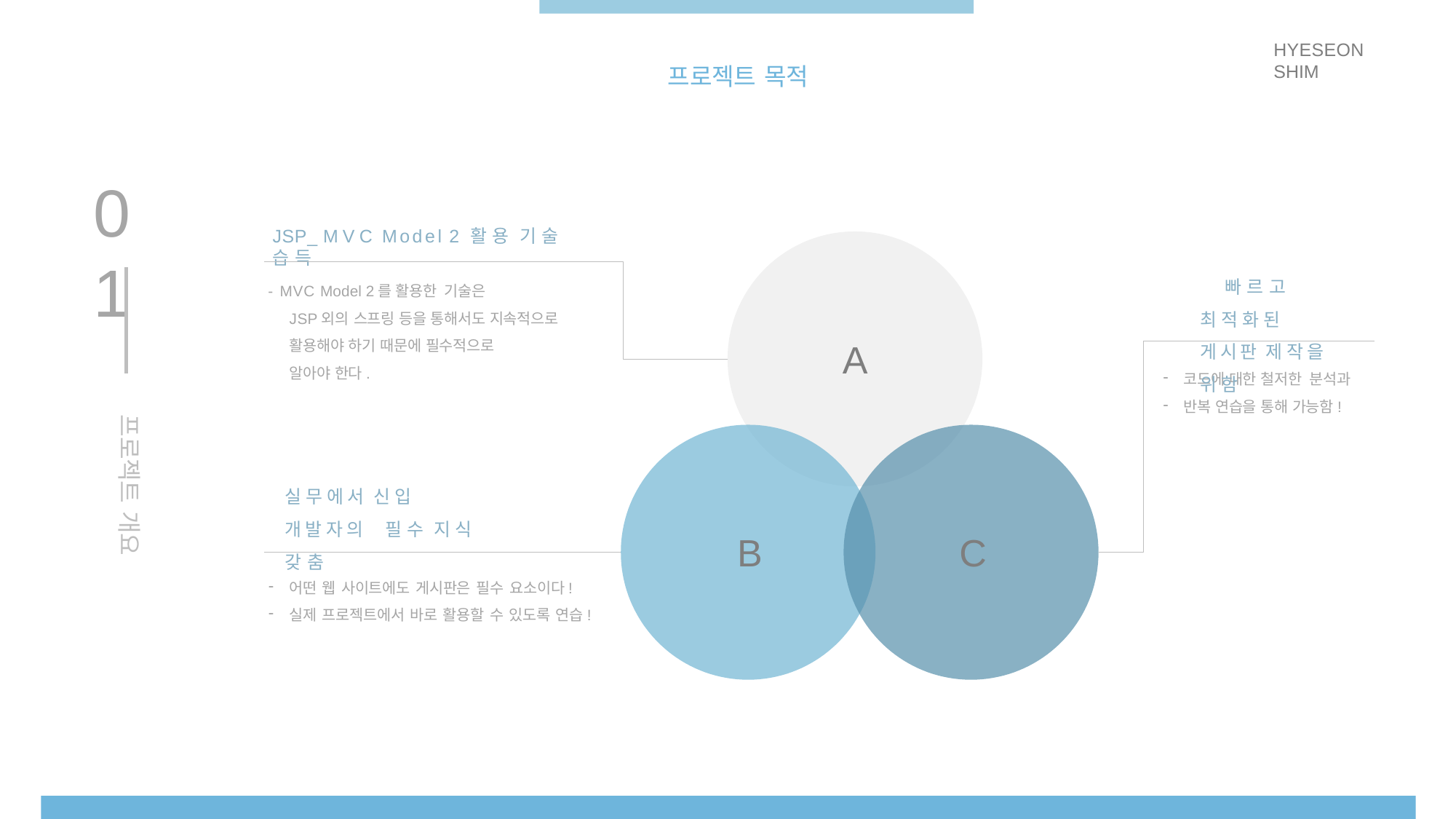

HYESEON SHIM
프로젝트 목적
# 01
JSP_ MVC Model 2 활용 기술 습득

빠르고 최적화된  게시판 제작을 위함

- MVC Model 2를 활용한 기술은
JSP외의 스프링 등을 통해서도 지속적으로  활용해야 하기 때문에 필수적으로
A
코드에 대한 철저한 분석과
반복 연습을 통해 가능함!
알아야 한다.
프로젝트 개요

실무에서 신입 개발자의  필수 지식 갖춤
B
C
어떤 웹 사이트에도 게시판은 필수 요소이다!
실제 프로젝트에서 바로 활용할 수 있도록 연습!